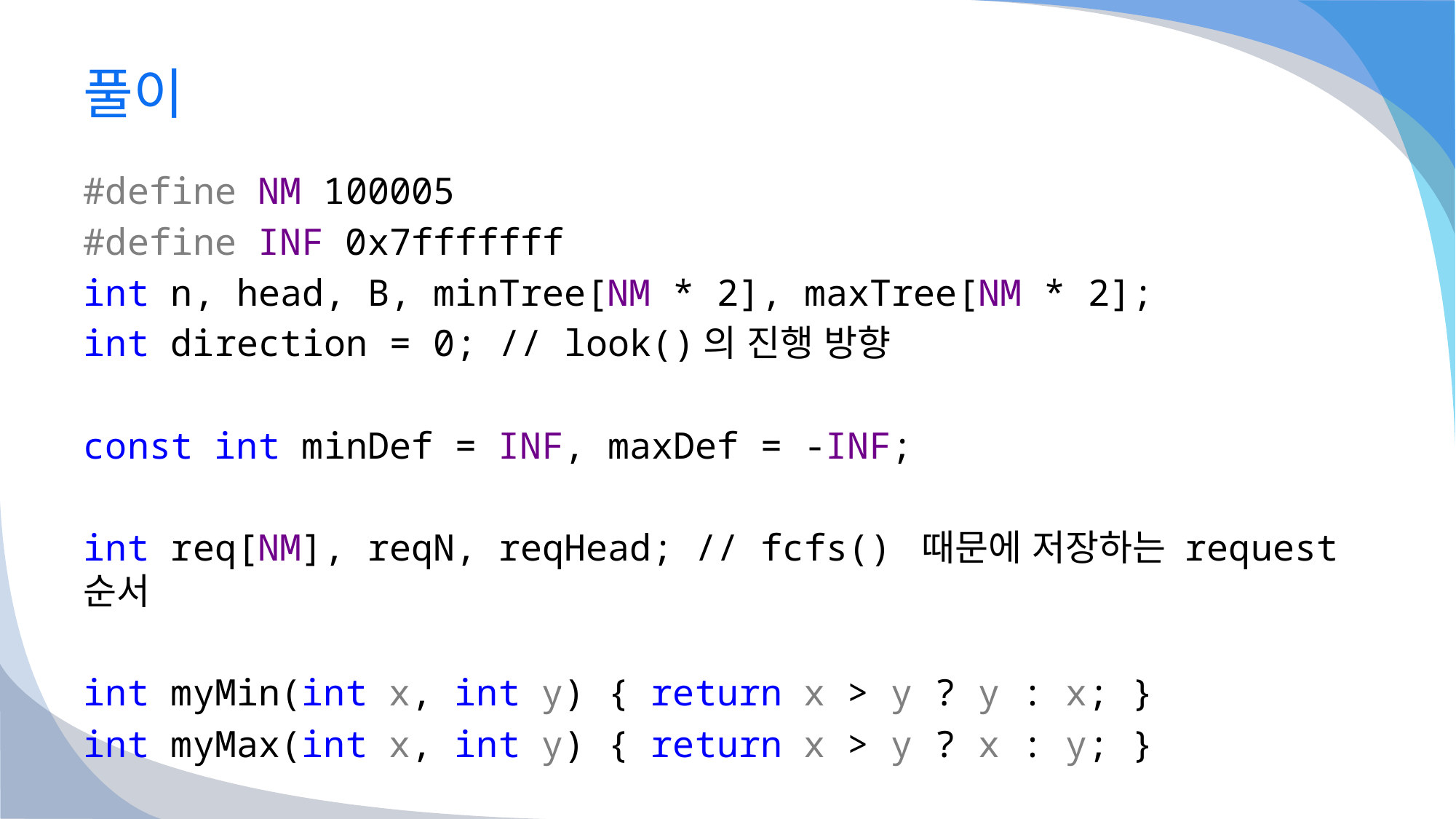

# 풀이
#define NM 100005
#define INF 0x7fffffff
int n, head, B, minTree[NM * 2], maxTree[NM * 2];
int direction = 0; // look()의 진행 방향

const int minDef = INF, maxDef = -INF;

int req[NM], reqN, reqHead; // fcfs() 때문에 저장하는 request 순서

int myMin(int x, int y) { return x > y ? y : x; }
int myMax(int x, int y) { return x > y ? x : y; }